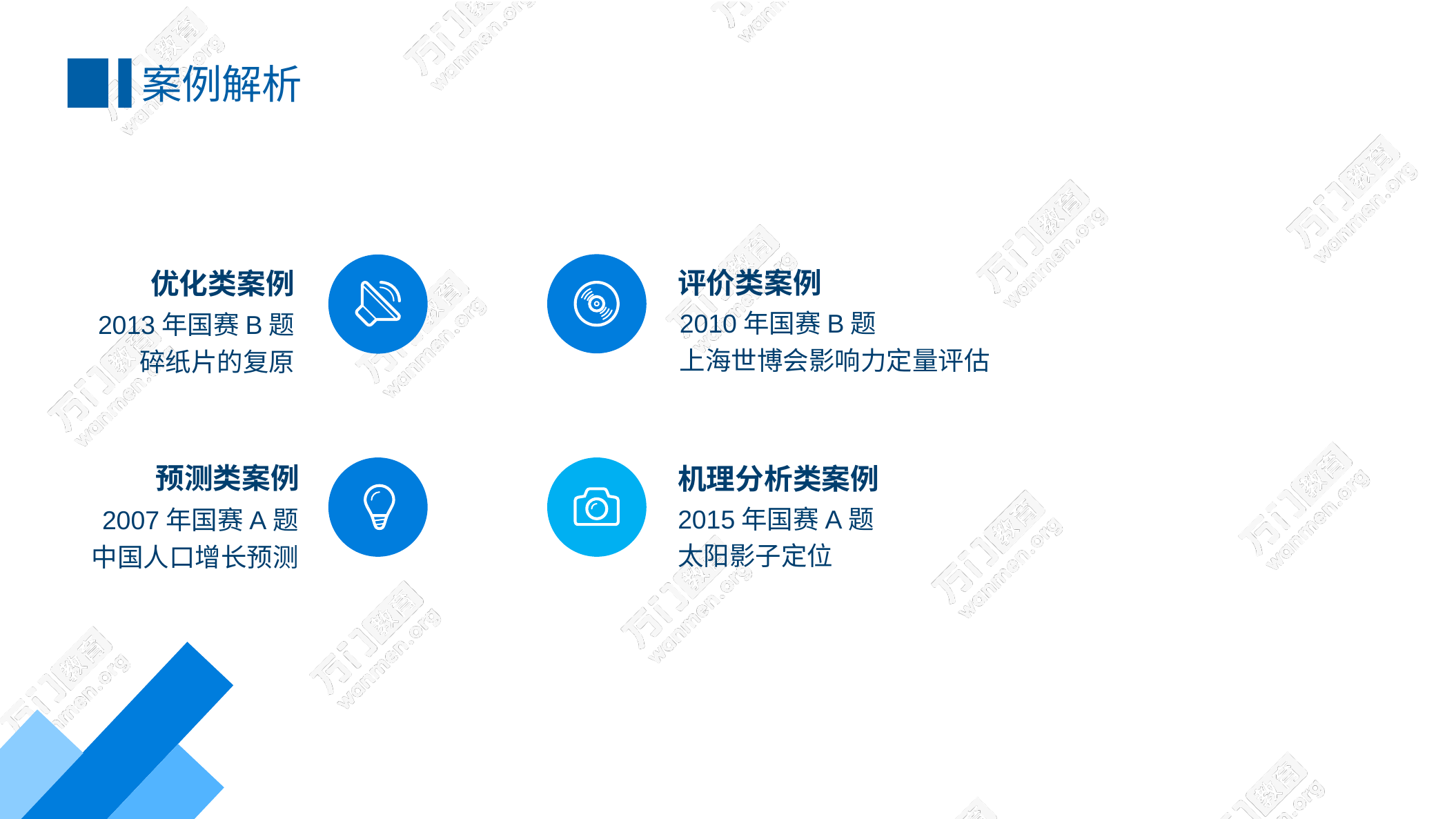

案例解析

评价类案例
优化类案例
2010年国赛B题
上海世博会影响力定量评估
2013年国赛B题
碎纸片的复原
预测类案例
机理分析类案例

2015年国赛A题
太阳影子定位
2007年国赛A题
中国人口增长预测